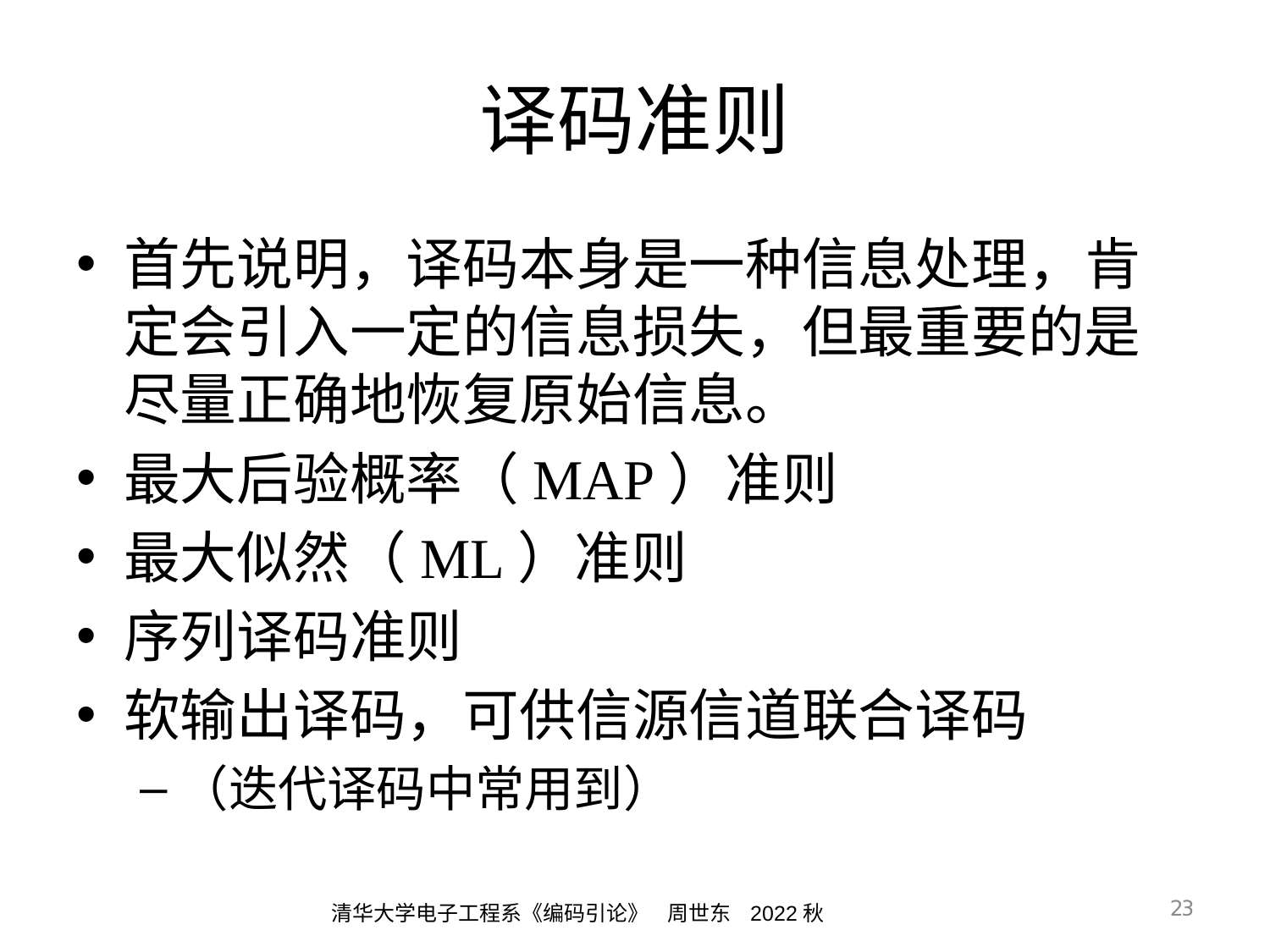

# 译码准则
首先说明，译码本身是一种信息处理，肯定会引入一定的信息损失，但最重要的是尽量正确地恢复原始信息。
最大后验概率（MAP）准则
最大似然（ML）准则
序列译码准则
软输出译码，可供信源信道联合译码
（迭代译码中常用到）
23